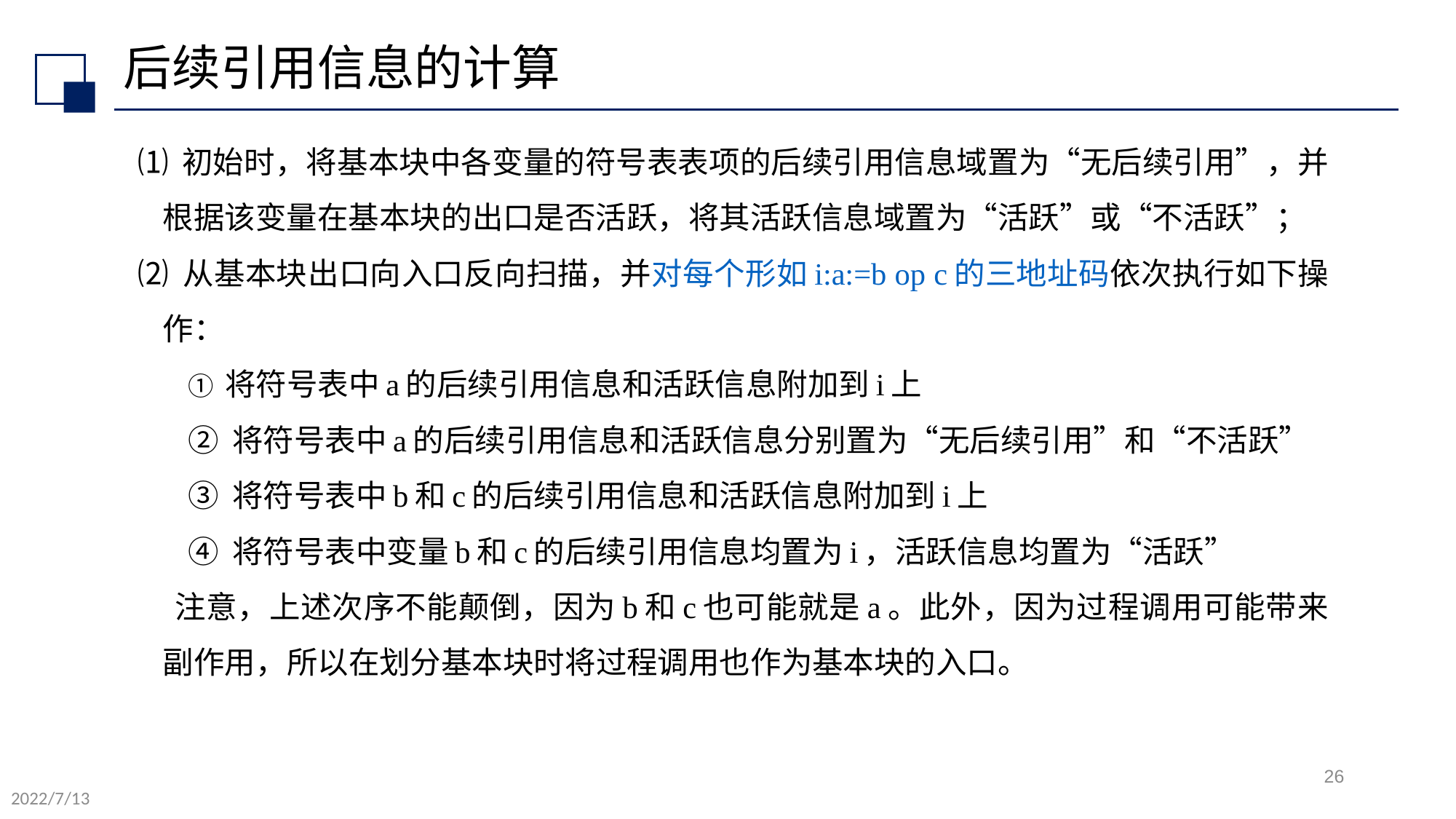

# 后续引用信息的计算
⑴ 初始时，将基本块中各变量的符号表表项的后续引用信息域置为“无后续引用”，并根据该变量在基本块的出口是否活跃，将其活跃信息域置为“活跃”或“不活跃”；
⑵ 从基本块出口向入口反向扫描，并对每个形如i:a:=b op c的三地址码依次执行如下操作：
① 将符号表中a的后续引用信息和活跃信息附加到i上
② 将符号表中a的后续引用信息和活跃信息分别置为“无后续引用”和“不活跃”
③ 将符号表中b和c的后续引用信息和活跃信息附加到i上
④ 将符号表中变量b和c的后续引用信息均置为i，活跃信息均置为“活跃”
    注意，上述次序不能颠倒，因为b和c也可能就是a。此外，因为过程调用可能带来副作用，所以在划分基本块时将过程调用也作为基本块的入口。
26
2022/7/13